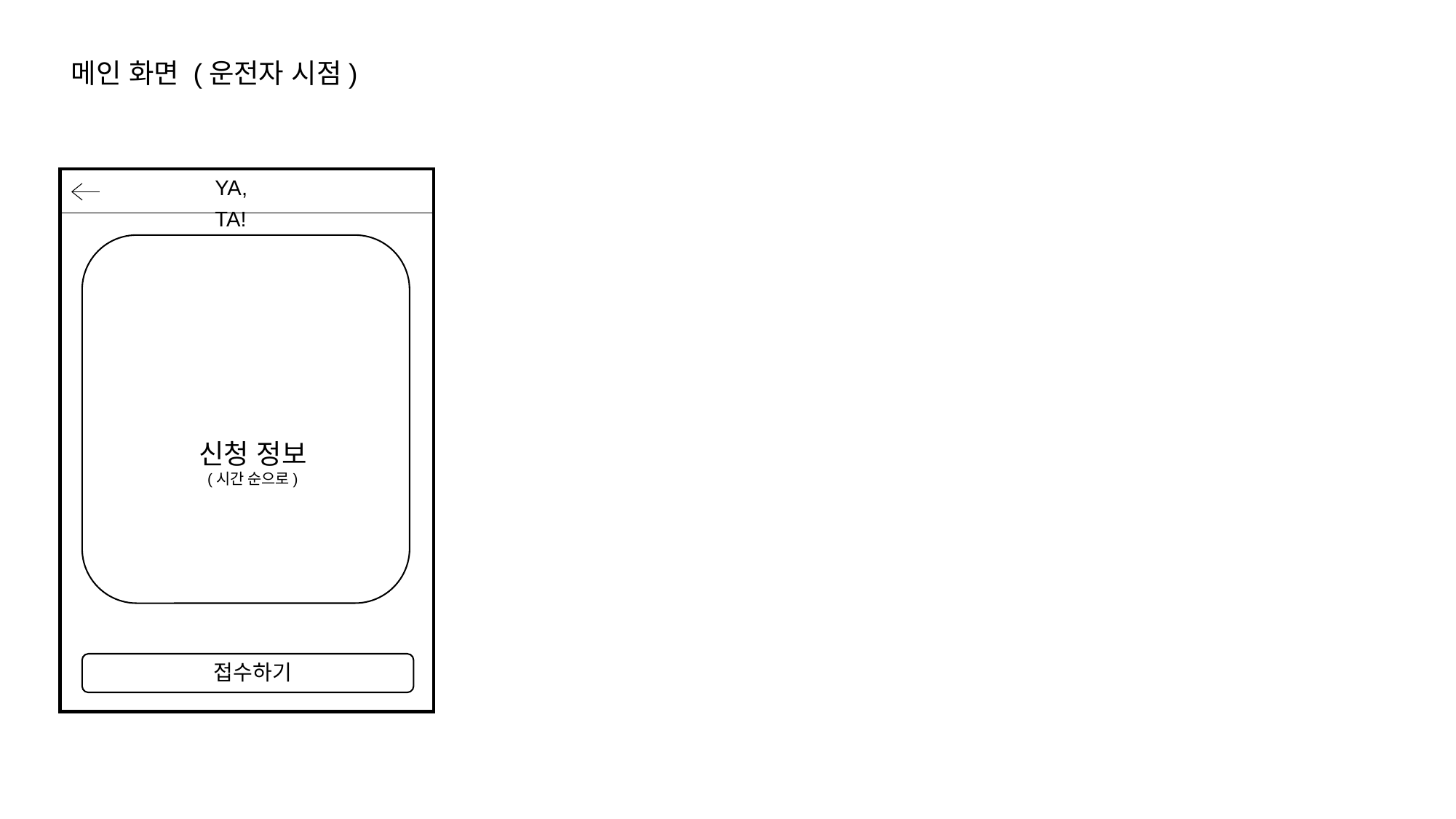

메인 화면 (운전자 시점)

YA, TA!

신청 정보
(시간 순으로)

접수하기